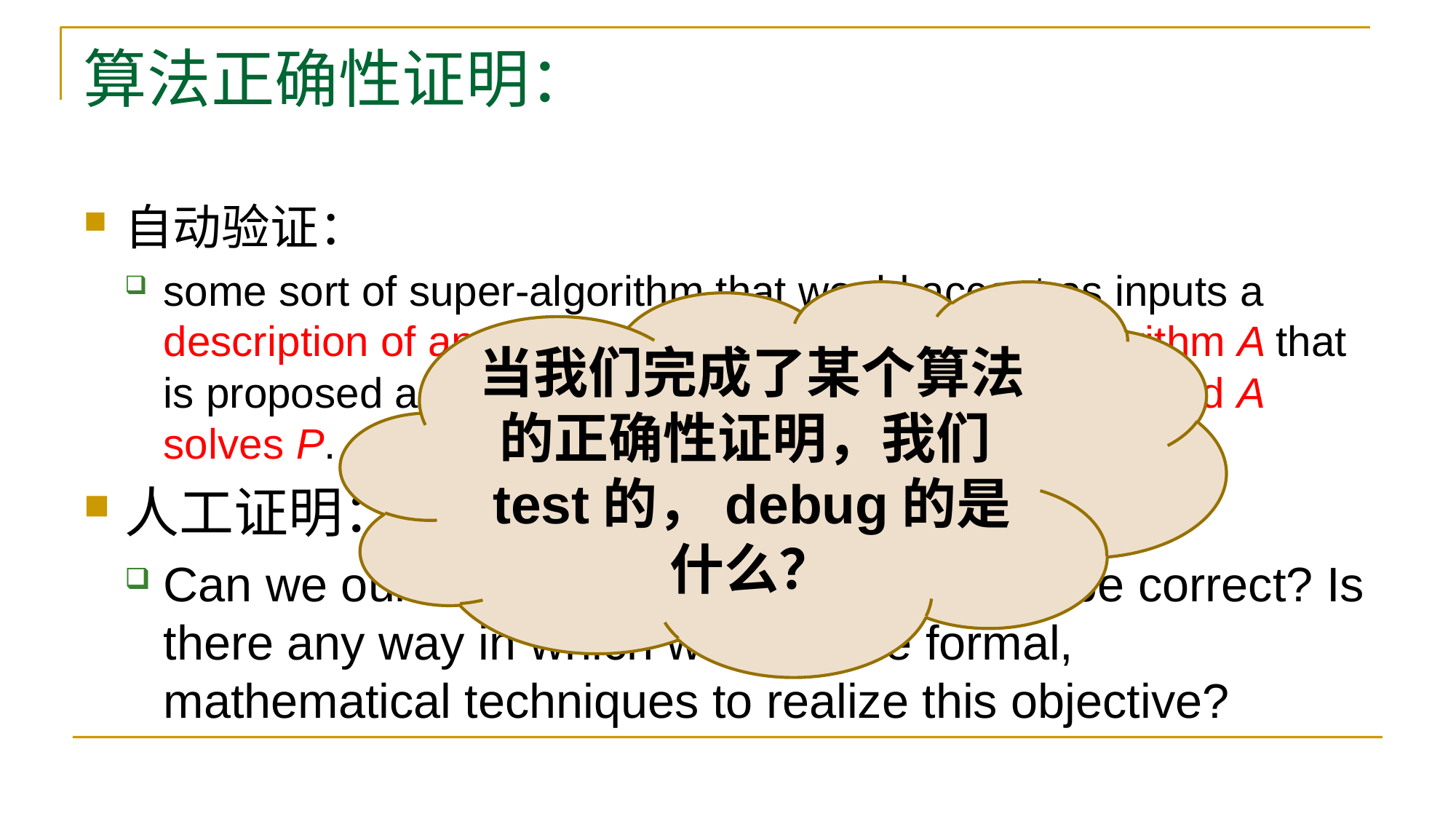

# 算法正确性证明：
自动验证：
some sort of super-algorithm that would accept as inputs a description of an algorithmic problem P and an algorithm A that is proposed as a solution, and would determine if indeed A solves P.
人工证明：
Can we ourselves prove our algorithms to be correct? Is there any way in which we can use formal, mathematical techniques to realize this objective?
当我们完成了某个算法的正确性证明，我们test的，debug的是什么？